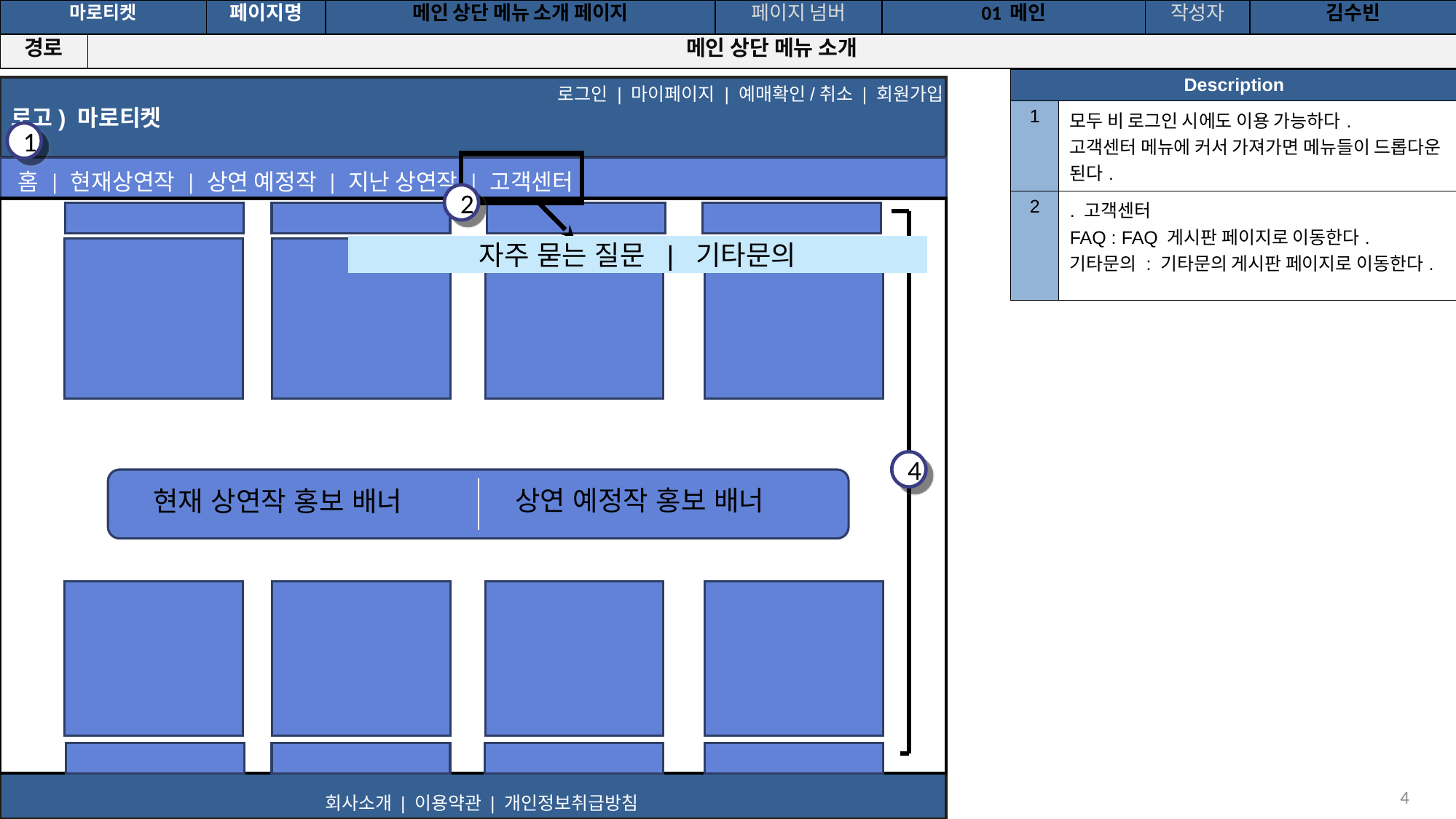

공간(오피스) 대여 시스템
| 마로티켓 |  | 페이지명 | 메인 상단 메뉴 소개 페이지 | 페이지 넘버 | 01 메인 | 작성자 | 김수빈 |
| --- | --- | --- | --- | --- | --- | --- | --- |
| 경로 | 메인 상단 메뉴 소개 |  |  |  |  |  |  |
| Description |  |
| --- | --- |
| 1 | 모두 비 로그인 시에도 이용 가능하다. 고객센터 메뉴에 커서 가져가면 메뉴들이 드롭다운 된다. |
| 2 | . 고객센터 FAQ : FAQ 게시판 페이지로 이동한다. 기타문의 : 기타문의 게시판 페이지로 이동한다. |
로고) 마로티켓
로그인 | 마이페이지 | 예매확인/취소 | 회원가입
1

홈 | 현재상연작 | 상연 예정작 | 지난 상연작 | 고객센터
2

자주 묻는 질문  |  기타문의

4

상연 예정작 홍보 배너
현재 상연작 홍보 배너

회사소개 | 이용약관 | 개인정보취급방침
4